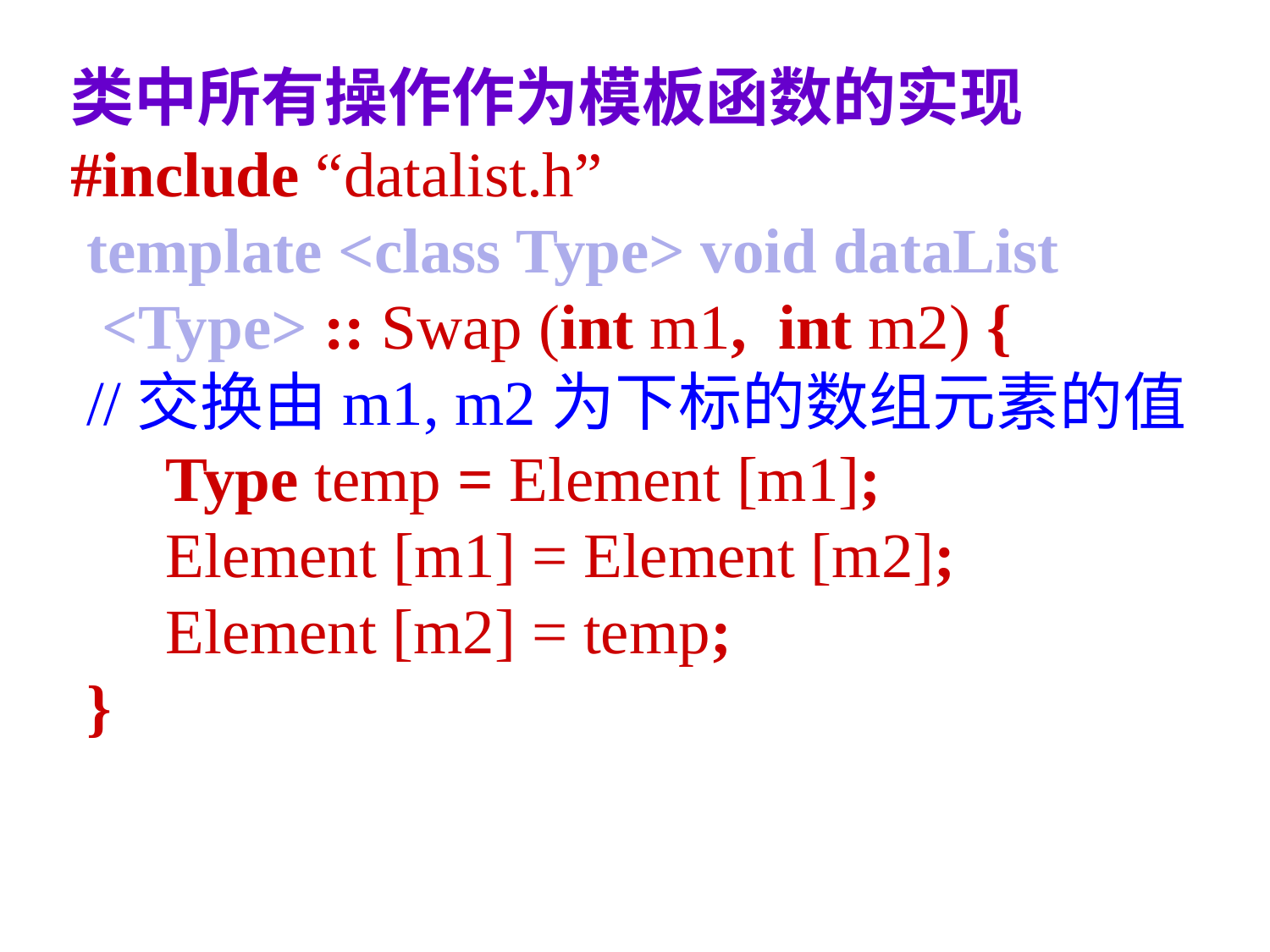

类中所有操作作为模板函数的实现
#include “datalist.h”
 template <class Type> void dataList
  <Type> :: Swap (int m1,  int m2) {
 //交换由m1, m2为下标的数组元素的值
      Type temp = Element [m1];
      Element [m1] = Element [m2];
      Element [m2] = temp;
 }